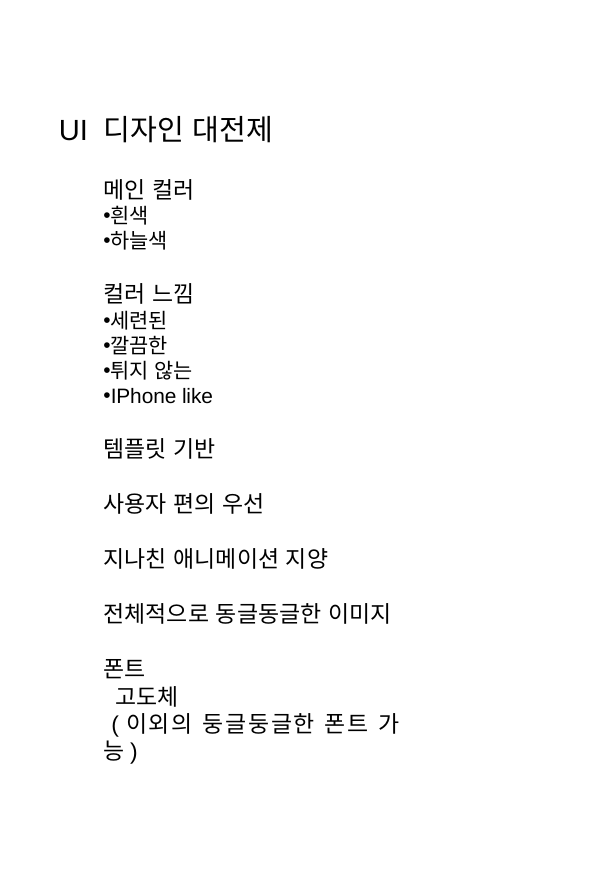

UI 디자인 대전제
메인 컬러
흰색
하늘색

컬러 느낌
세련된
깔끔한
튀지 않는
IPhone like

템플릿 기반

사용자 편의 우선

지나친 애니메이션 지양

전체적으로 동글동글한 이미지

폰트
 고도체
 (이외의 둥글둥글한 폰트 가능)